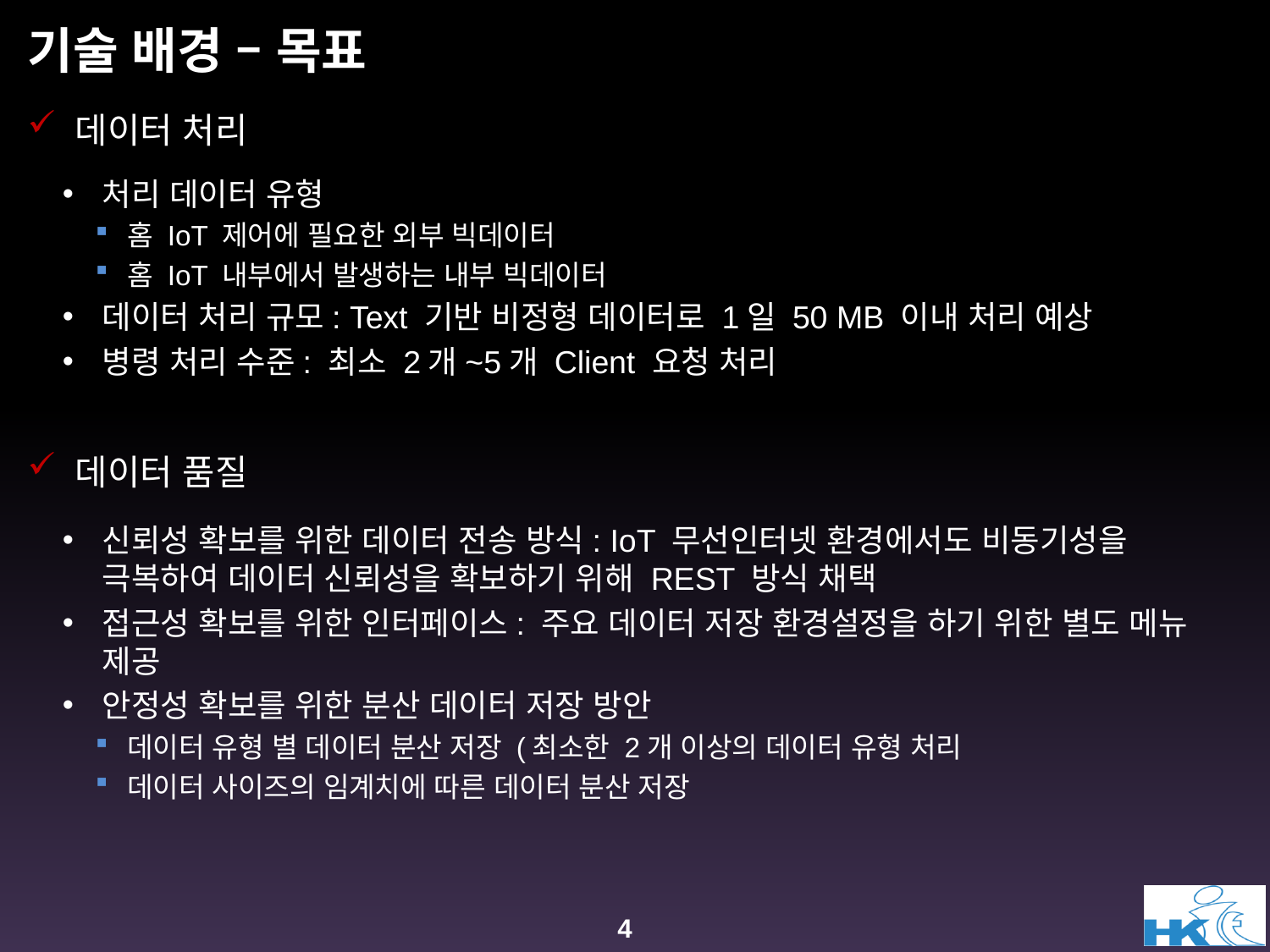

# 기술 배경 – 목표
데이터 처리

처리 데이터 유형
홈 IoT 제어에 필요한 외부 빅데이터
홈 IoT 내부에서 발생하는 내부 빅데이터
데이터 처리 규모: Text 기반 비정형 데이터로 1일 50 MB 이내 처리 예상
병령 처리 수준: 최소 2개~5개 Client 요청 처리

데이터 품질

신뢰성 확보를 위한 데이터 전송 방식: IoT 무선인터넷 환경에서도 비동기성을 극복하여 데이터 신뢰성을 확보하기 위해 REST 방식 채택
접근성 확보를 위한 인터페이스: 주요 데이터 저장 환경설정을 하기 위한 별도 메뉴 제공
안정성 확보를 위한 분산 데이터 저장 방안
데이터 유형 별 데이터 분산 저장 (최소한 2개 이상의 데이터 유형 처리
데이터 사이즈의 임계치에 따른 데이터 분산 저장

4